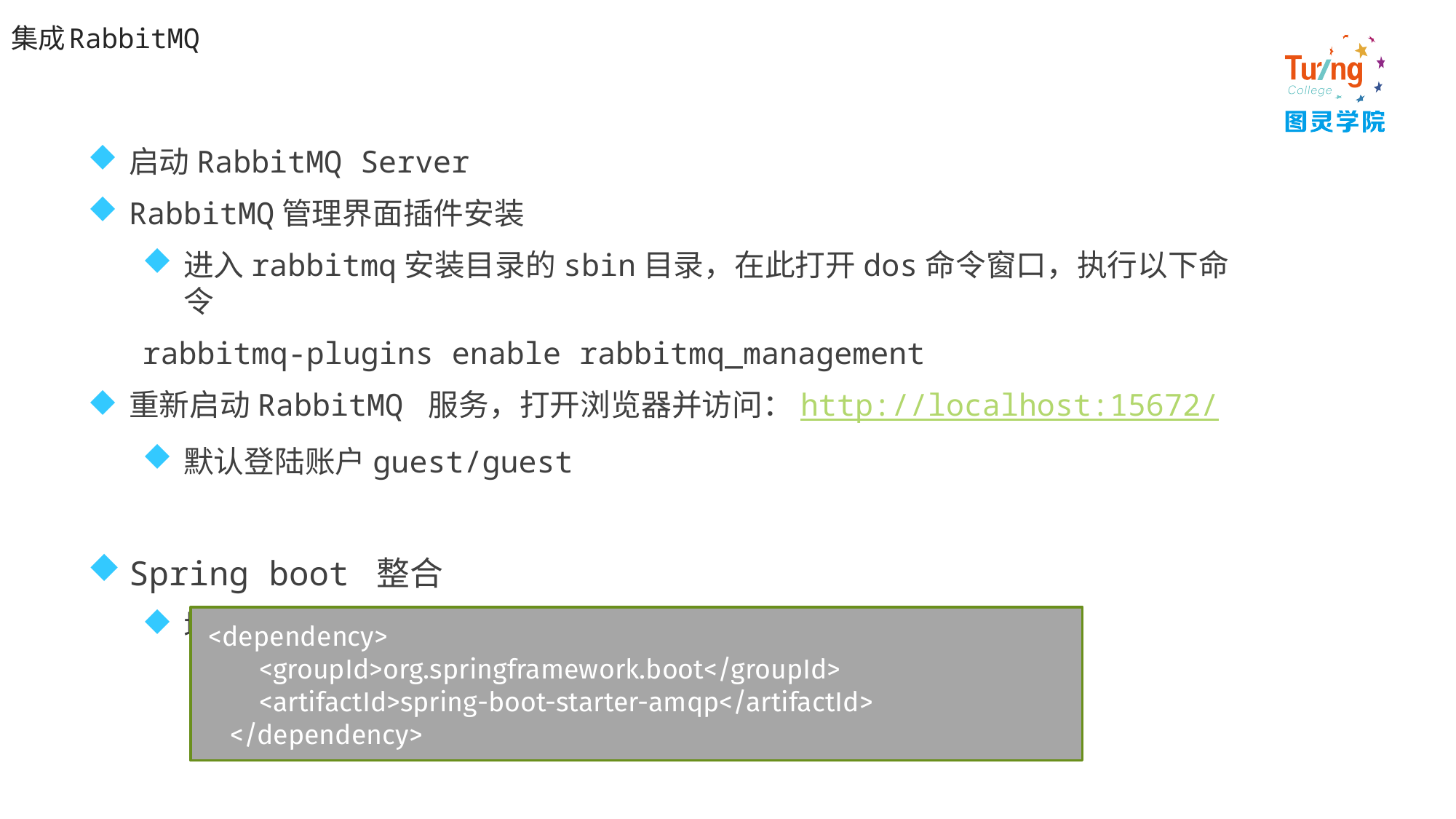

# 集成RabbitMQ
启动RabbitMQ Server
RabbitMQ管理界面插件安装
进入rabbitmq安装目录的sbin目录，在此打开dos命令窗口，执行以下命令
rabbitmq-plugins enable rabbitmq_management
重新启动RabbitMQ 服务，打开浏览器并访问：http://localhost:15672/
默认登陆账户guest/guest

Spring boot 整合
增加依赖
 <dependency>
        <groupId>org.springframework.boot</groupId>
        <artifactId>spring-boot-starter-amqp</artifactId>
    </dependency>